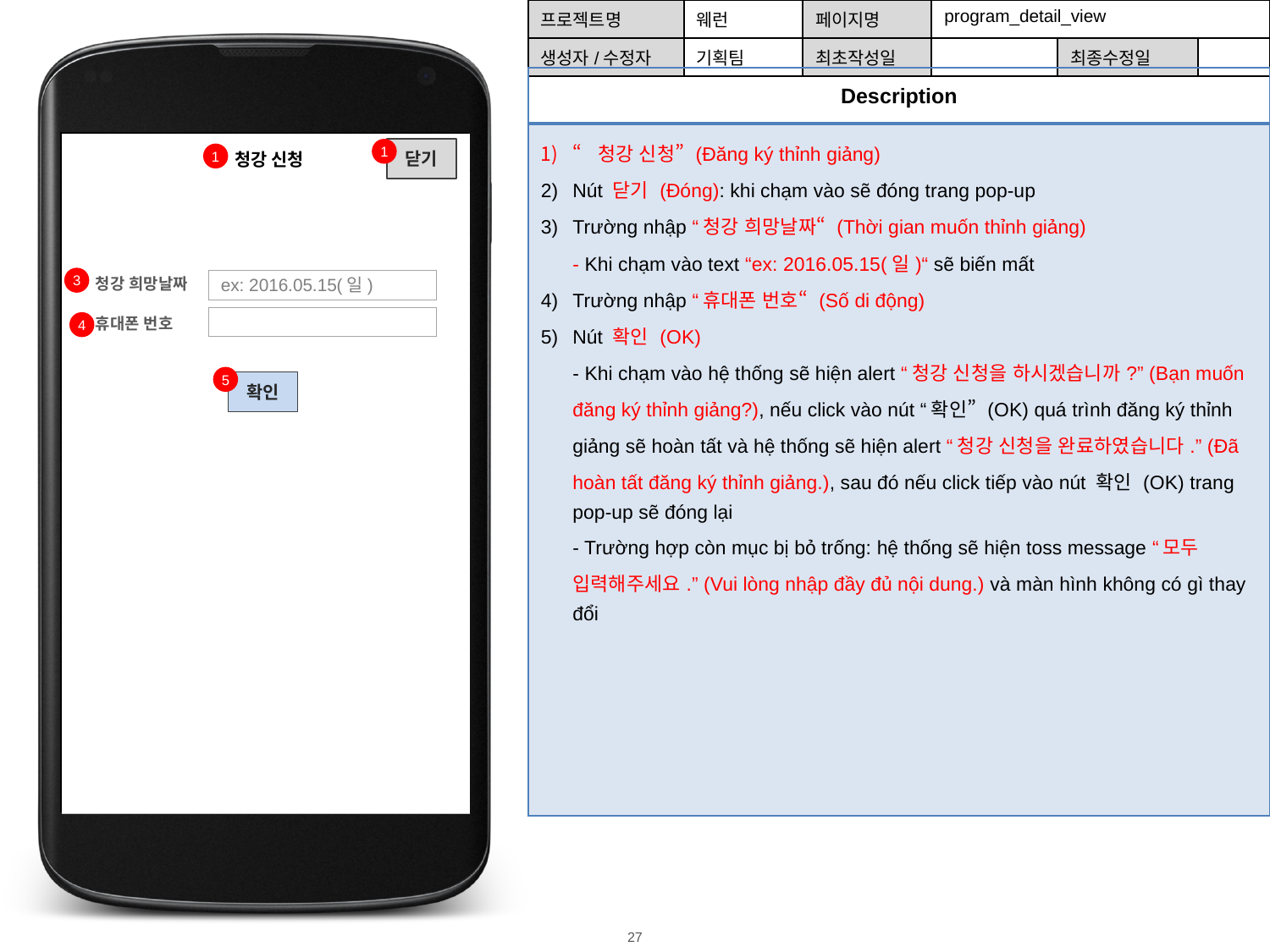

| 프로젝트명 | 웨런 | 페이지명 | program\_detail\_view |  |  |
| --- | --- | --- | --- | --- | --- |
| 생성자/수정자 | 기획팀 | 최초작성일 |  | 최종수정일 |  |
| Description |
| --- |
| “청강 신청” (Đăng ký thỉnh giảng) Nút 닫기 (Đóng): khi chạm vào sẽ đóng trang pop-up Trường nhập “청강 희망날짜“ (Thời gian muốn thỉnh giảng) - Khi chạm vào text “ex: 2016.05.15(일)“ sẽ biến mất Trường nhập “휴대폰 번호“ (Số di động) Nút 확인 (OK) - Khi chạm vào hệ thống sẽ hiện alert “청강 신청을 하시겠습니까?” (Bạn muốn đăng ký thỉnh giảng?), nếu click vào nút “확인” (OK) quá trình đăng ký thỉnh giảng sẽ hoàn tất và hệ thống sẽ hiện alert “청강 신청을 완료하였습니다.” (Đã hoàn tất đăng ký thỉnh giảng.), sau đó nếu click tiếp vào nút 확인 (OK) trang pop-up sẽ đóng lại - Trường hợp còn mục bị bỏ trống: hệ thống sẽ hiện toss message “모두 입력해주세요.” (Vui lòng nhập đầy đủ nội dung.) và màn hình không có gì thay đổi |

1

닫기
청강 신청

1

3
청강 희망날짜
ex: 2016.05.15(일)

휴대폰 번호

4

5

확인